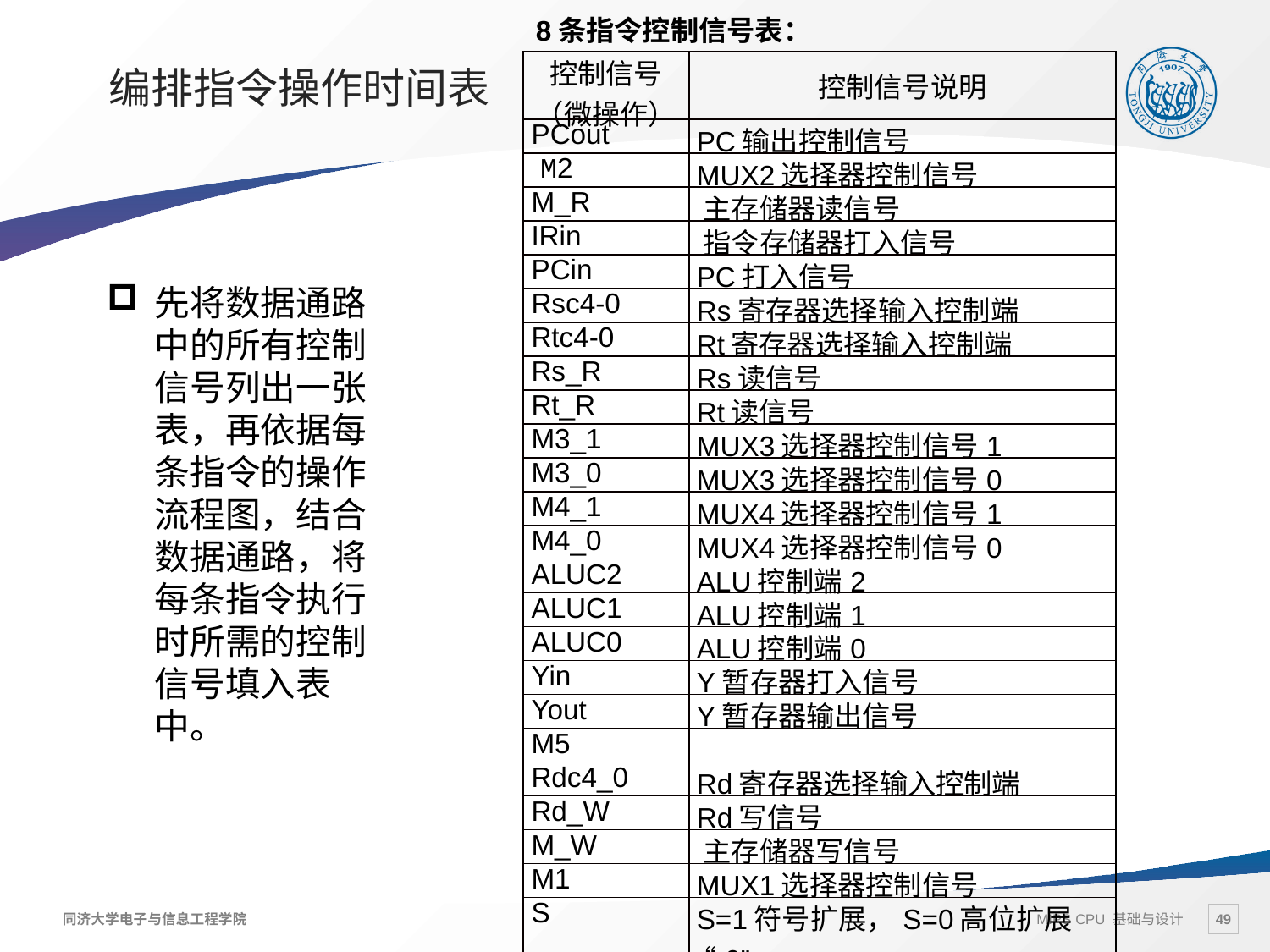

8条指令控制信号表：
# 编排指令操作时间表
| 控制信号（微操作） | 控制信号说明 |
| --- | --- |
| PCout | PC输出控制信号 |
| M2 | MUX2选择器控制信号 |
| M\_R | 主存储器读信号 |
| IRin | 指令存储器打入信号 |
| PCin | PC打入信号 |
| Rsc4-0 | Rs寄存器选择输入控制端 |
| Rtc4-0 | Rt寄存器选择输入控制端 |
| Rs\_R | Rs读信号 |
| Rt\_R | Rt读信号 |
| M3\_1 | MUX3选择器控制信号1 |
| M3\_0 | MUX3选择器控制信号0 |
| M4\_1 | MUX4选择器控制信号1 |
| M4\_0 | MUX4选择器控制信号0 |
| ALUC2 | ALU控制端2 |
| ALUC1 | ALU控制端1 |
| ALUC0 | ALU控制端0 |
| Yin | Y暂存器打入信号 |
| Yout | Y暂存器输出信号 |
| M5 |  |
| Rdc4\_0 | Rd寄存器选择输入控制端 |
| Rd\_W | Rd写信号 |
| M\_W | 主存储器写信号 |
| M1 | MUX1选择器控制信号 |
| S | S=1符号扩展，S=0高位扩展“0” |
先将数据通路中的所有控制信号列出一张表，再依据每条指令的操作流程图，结合数据通路，将每条指令执行时所需的控制信号填入表中。